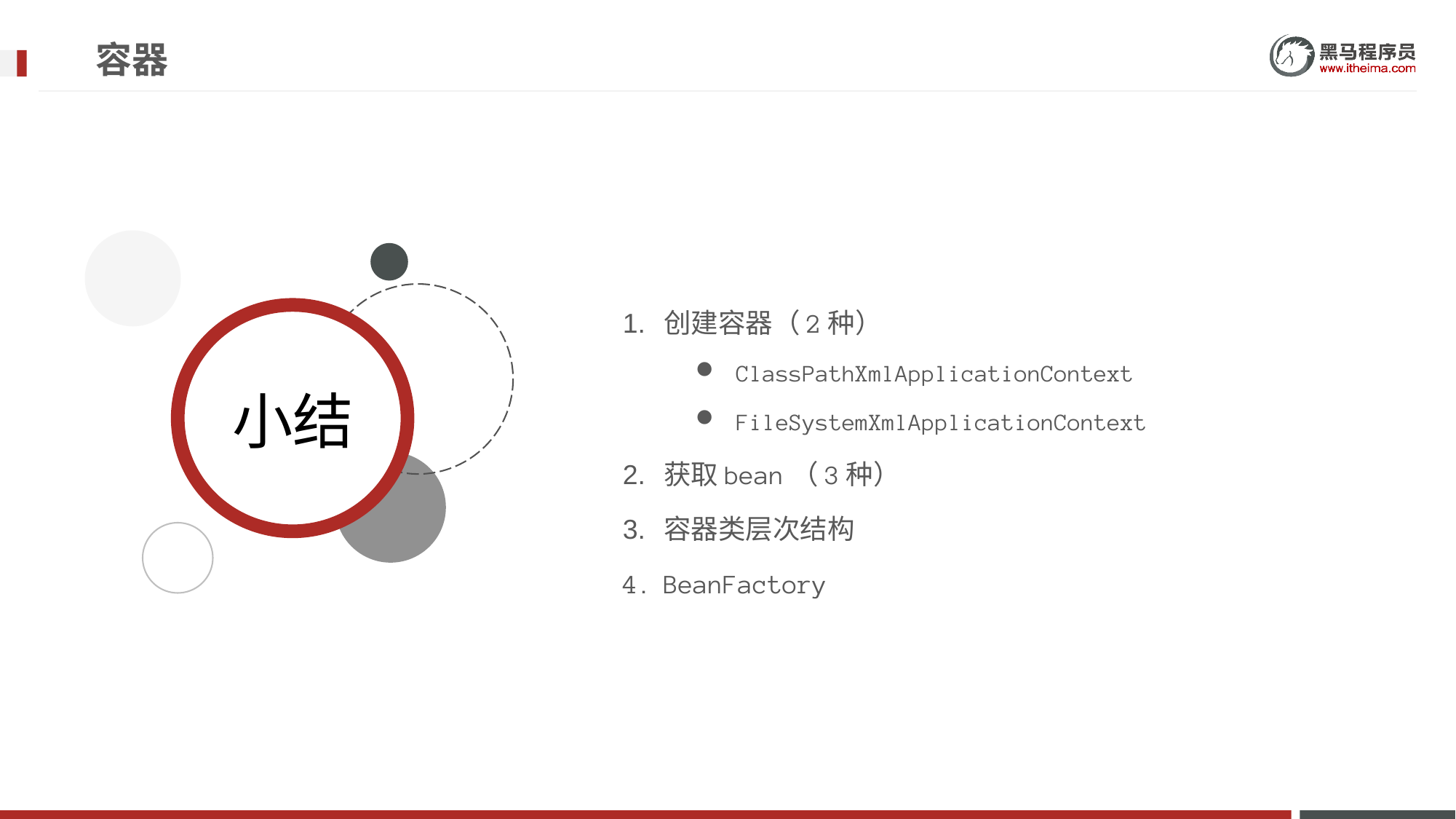

# 容器
创建容器（2种）
ClassPathXmlApplicationContext
FileSystemXmlApplicationContext
获取bean（3种）
容器类层次结构
BeanFactory